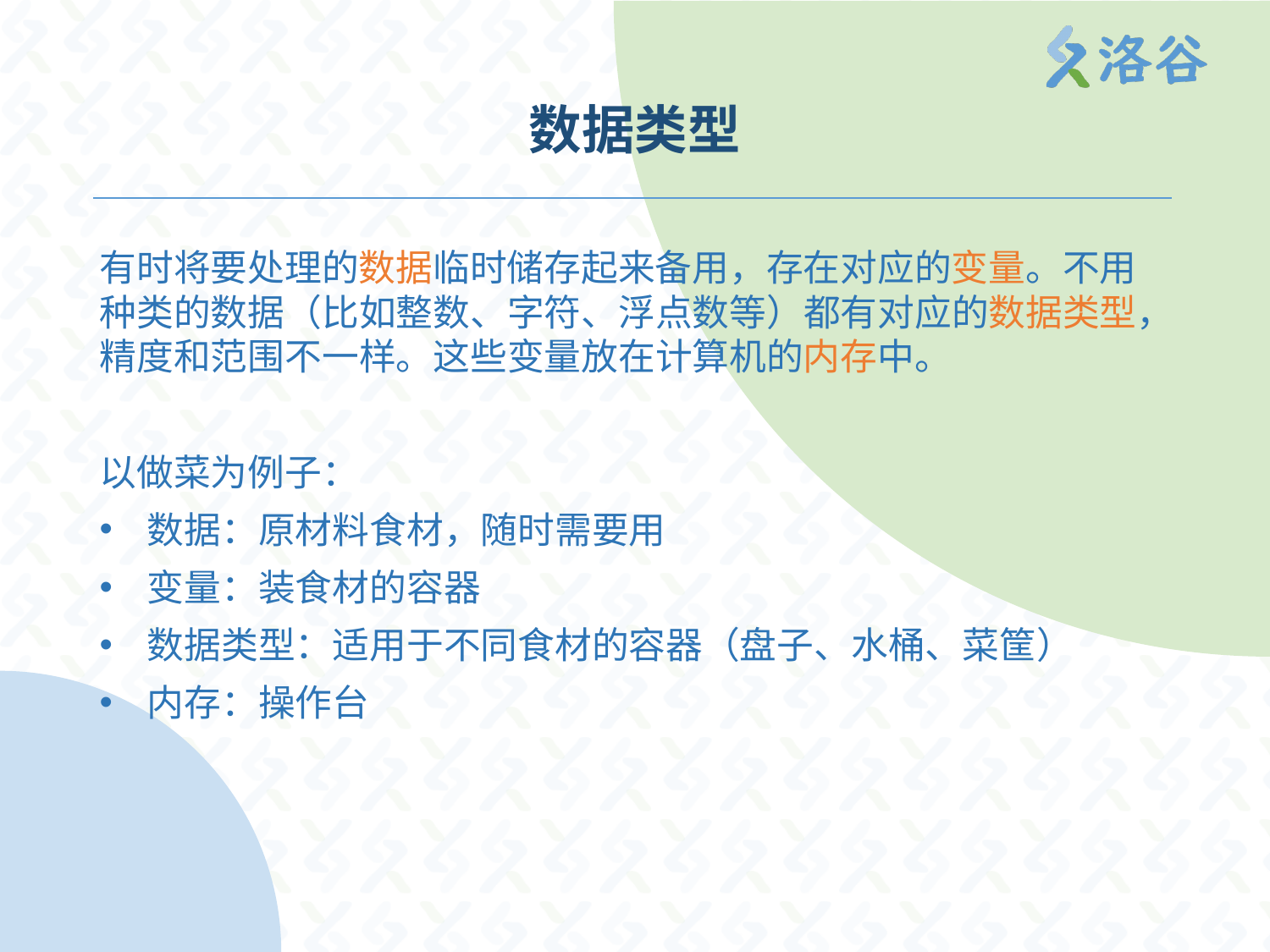

# 数据类型
有时将要处理的数据临时储存起来备用，存在对应的变量。不用种类的数据（比如整数、字符、浮点数等）都有对应的数据类型，精度和范围不一样。这些变量放在计算机的内存中。

以做菜为例子：
数据：原材料食材，随时需要用
变量：装食材的容器
数据类型：适用于不同食材的容器（盘子、水桶、菜筐）
内存：操作台